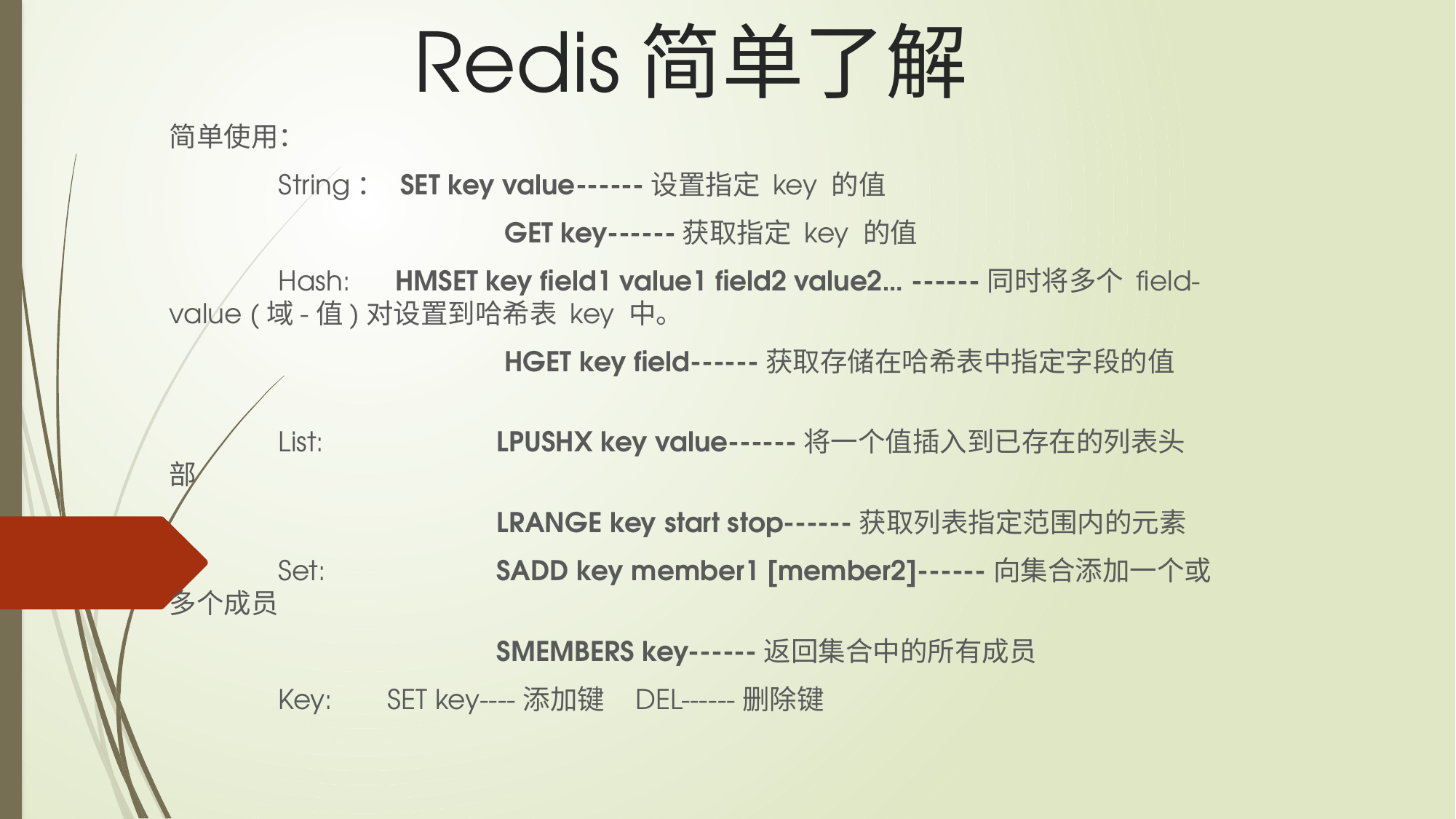

# Redis简单了解
简单使用：
	String：	 SET key value------设置指定 key 的值
			 GET key------获取指定 key 的值
	Hash: 	 HMSET key field1 value1 field2 value2… ------同时将多个 field-value (域-值)对设置到哈希表 key 中。
			 HGET key field------获取存储在哈希表中指定字段的值
	List:		LPUSHX key value------将一个值插入到已存在的列表头部
			LRANGE key start stop------获取列表指定范围内的元素
	Set:		SADD key member1 [member2]------向集合添加一个或多个成员
			SMEMBERS key------返回集合中的所有成员
	Key:	SET key----添加键    DEL------删除键